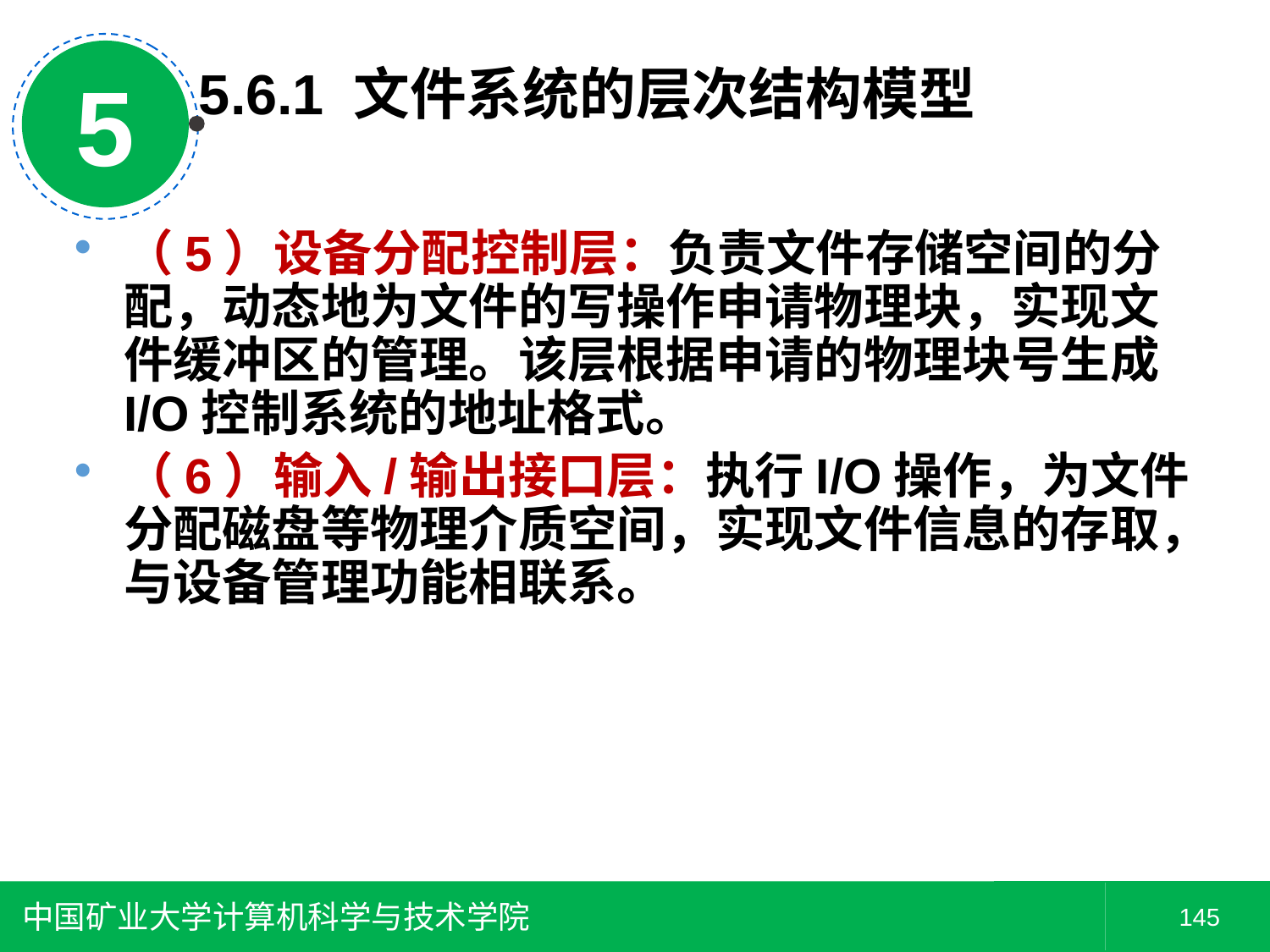

5
5.6.1 文件系统的层次结构模型

（5）设备分配控制层：负责文件存储空间的分配，动态地为文件的写操作申请物理块，实现文件缓冲区的管理。该层根据申请的物理块号生成I/O控制系统的地址格式。
（6）输入/输出接口层：执行I/O操作，为文件分配磁盘等物理介质空间，实现文件信息的存取，与设备管理功能相联系。